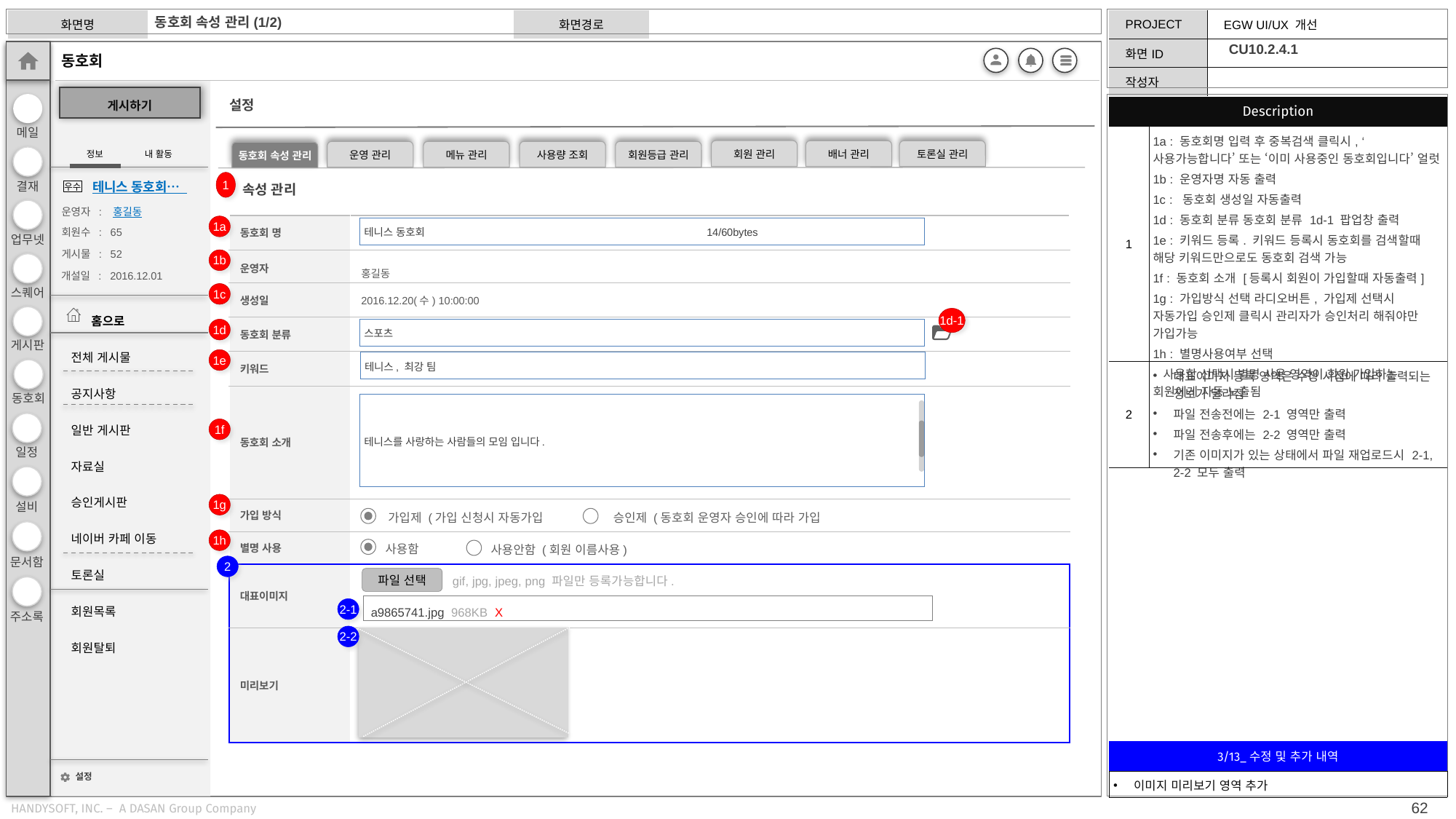

동호회 속성 관리(1/2)
CU10.2.4.1
설정
| Description |  |
| --- | --- |
| 1 | 1a : 동호회명 입력 후 중복검색 클릭시, ‘사용가능합니다’ 또는 ‘이미 사용중인 동호회입니다’ 얼럿 1b : 운영자명 자동 출력 1c : 동호회 생성일 자동출력 1d : 동호회 분류 동호회 분류 1d-1 팝업창 출력 1e : 키워드 등록. 키워드 등록시 동호회를 검색할때 해당 키워드만으로도 동호회 검색 가능 1f : 동호회 소개 [등록시 회원이 가입할때 자동출력] 1g : 가입방식 선택 라디오버튼, 가입제 선택시 자동가입 승인제 클릭시 관리자가 승인처리 해줘야만 가입가능 1h : 별명사용여부 선택 - 사용함 선택시 별명 사용 영역이 회원 가입하는 회원에게 자동 노출됨 |
| 2 | 대표이미지 등록 영역은 수정 시점에 따라 출력되는 정보가 달라짐 파일 전송전에는 2-1 영역만 출력 파일 전송후에는 2-2 영역만 출력 기존 이미지가 있는 상태에서 파일 재업로드시 2-1, 2-2 모두 출력 |
회원 관리
배너 관리
토론실 관리
운영 관리
메뉴 관리
사용량 조회
회원등급 관리
동호회 속성 관리
1
속성 관리
| 동호회 명 |  |
| --- | --- |
| 운영자 | 홍길동 |
| 생성일 | 2016.12.20(수) 10:00:00 |
| 동호회 분류 |  |
| 키워드 |  |
| 동호회 소개 |  |
| 가입 방식 |  |
| 별명 사용 |  |
| 대표이미지 |  |
| 미리보기 |  |
1a
테니스 동호회                                                                                                14/60bytes
1b
1c
1d-1
1d
스포츠

1e
테니스, 최강 팀
테니스를 사랑하는 사람들의 모임 입니다.

1f
1g
가입제 (가입 신청시 자동가입

승인제 (동호회 운영자 승인에 따라 가입

1h
사용함

사용안함 (회원 이름사용)

2
파일 선택
gif, jpg, jpeg, png 파일만 등록가능합니다.
 a9865741.jpg  968KB  X
2-1
2-2

| 3/13\_수정 및 추가 내역 |
| --- |
| 이미지 미리보기 영역 추가 |